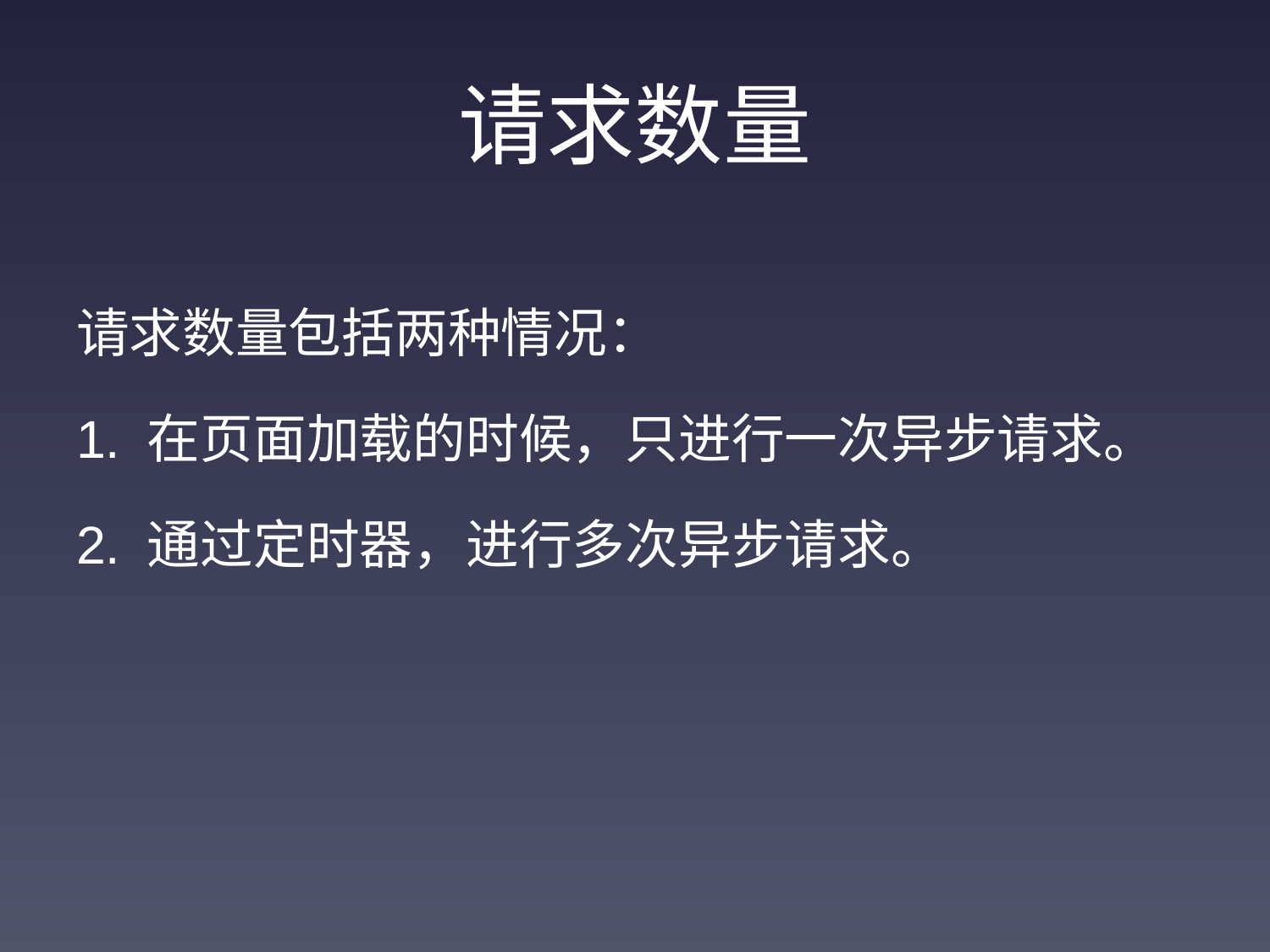

# 请求数量
请求数量包括两种情况：
1. 在页面加载的时候，只进行一次异步请求。
2. 通过定时器，进行多次异步请求。